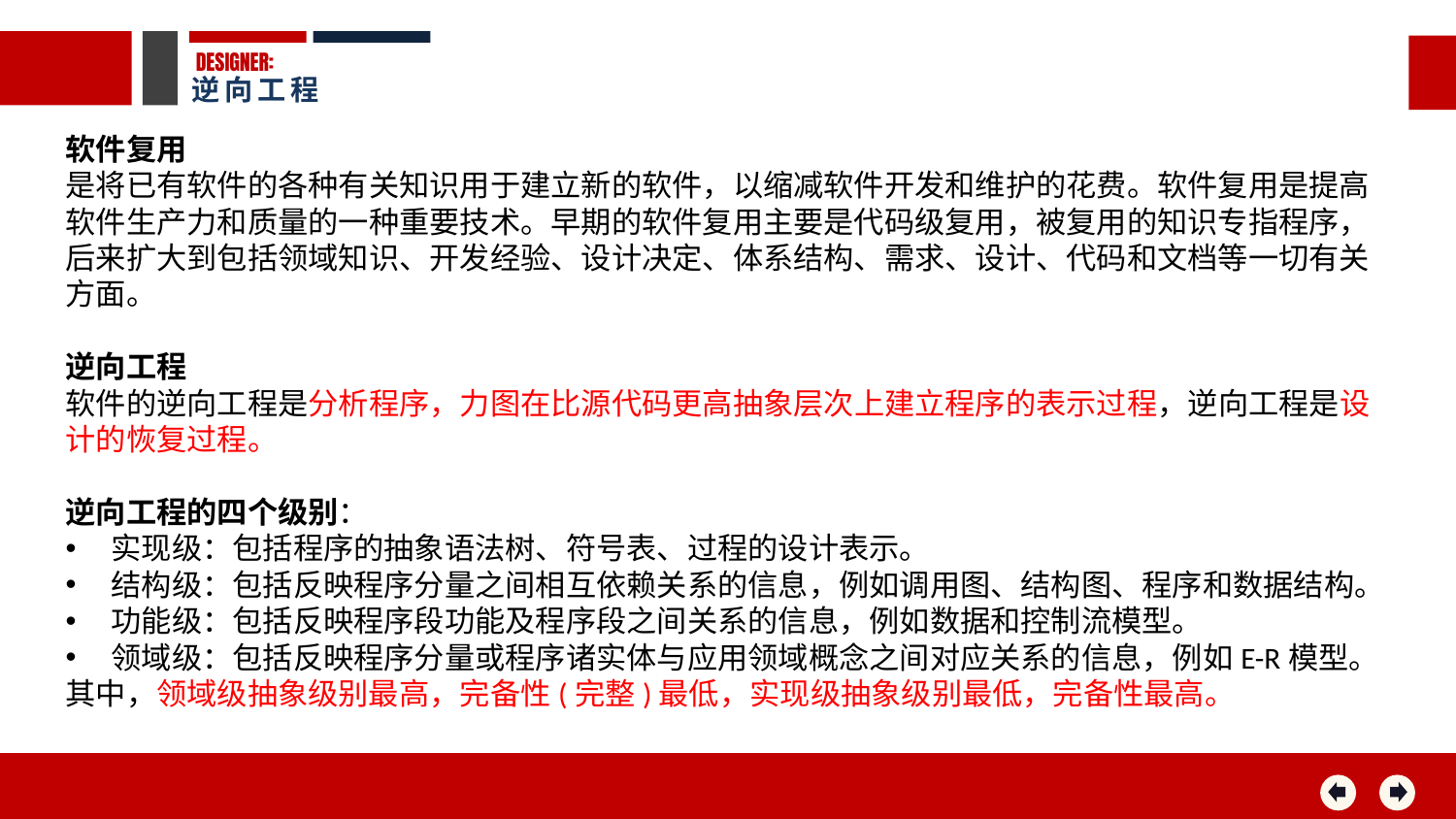

DESIGNER:
逆向工程
软件复用
是将已有软件的各种有关知识用于建立新的软件，以缩减软件开发和维护的花费。软件复用是提高软件生产力和质量的一种重要技术。早期的软件复用主要是代码级复用，被复用的知识专指程序，后来扩大到包括领域知识、开发经验、设计决定、体系结构、需求、设计、代码和文档等一切有关方面。

逆向工程
软件的逆向工程是分析程序，力图在比源代码更高抽象层次上建立程序的表示过程，逆向工程是设计的恢复过程。

逆向工程的四个级别：
实现级：包括程序的抽象语法树、符号表、过程的设计表示。
结构级：包括反映程序分量之间相互依赖关系的信息，例如调用图、结构图、程序和数据结构。
功能级：包括反映程序段功能及程序段之间关系的信息，例如数据和控制流模型。
领域级：包括反映程序分量或程序诸实体与应用领域概念之间对应关系的信息，例如E-R模型。
其中，领域级抽象级别最高，完备性(完整)最低，实现级抽象级别最低，完备性最高。